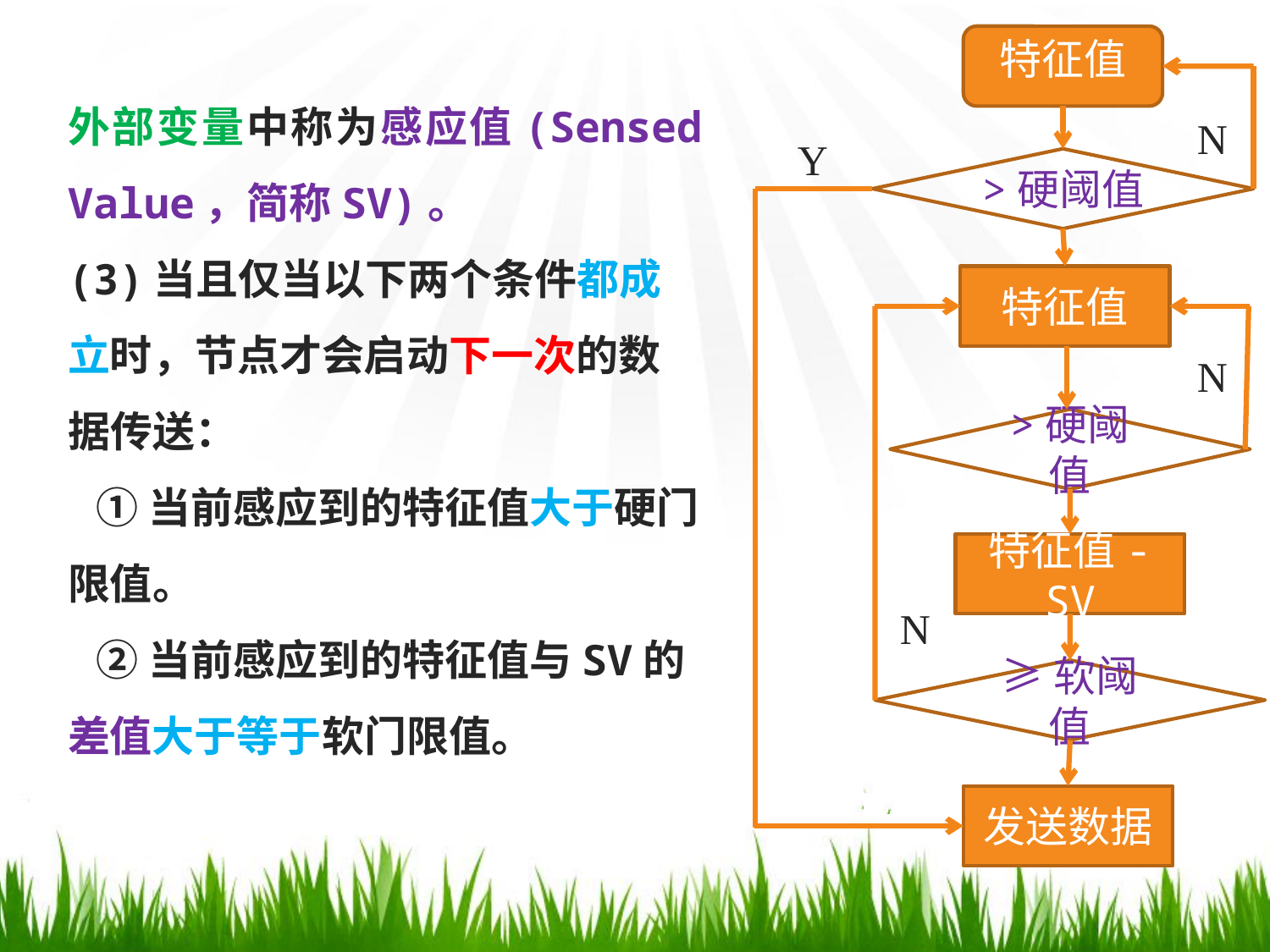

特征值
N
外部变量中称为感应值(Sensed Value，简称SV)。
(3)当且仅当以下两个条件都成立时，节点才会启动下一次的数据传送：
   ①当前感应到的特征值大于硬门限值。
   ②当前感应到的特征值与SV的差值大于等于软门限值。

Y
>硬阈值
特征值
N
N
>硬阈值
特征值-SV
≥软阈值
发送数据